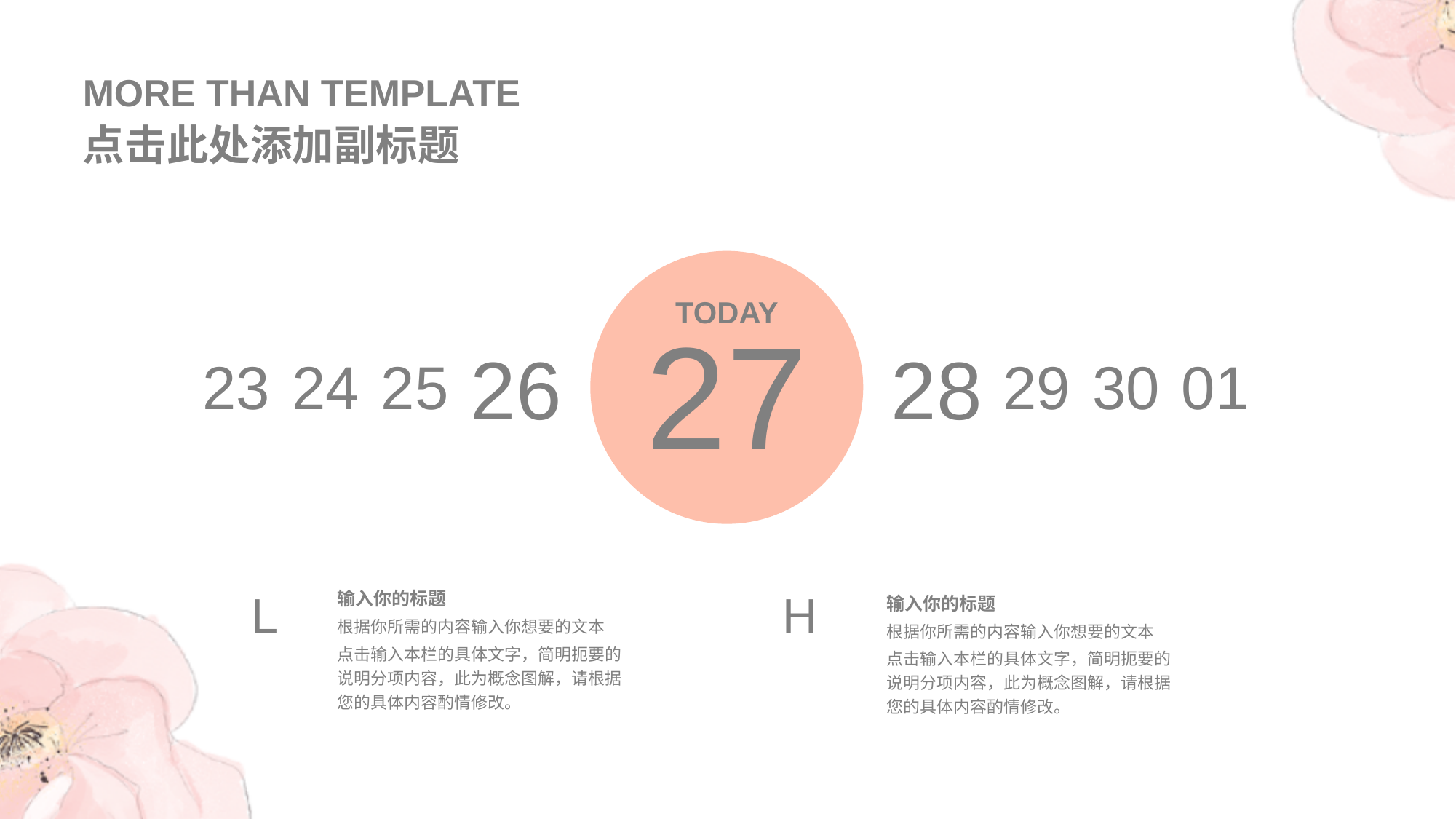

MORE THAN TEMPLATE
点击此处添加副标题
27
TODAY
26
28
23
24
25
29
30
01
输入你的标题
根据你所需的内容输入你想要的文本
点击输入本栏的具体文字，简明扼要的说明分项内容，此为概念图解，请根据您的具体内容酌情修改。
L
H
输入你的标题
根据你所需的内容输入你想要的文本
点击输入本栏的具体文字，简明扼要的说明分项内容，此为概念图解，请根据您的具体内容酌情修改。